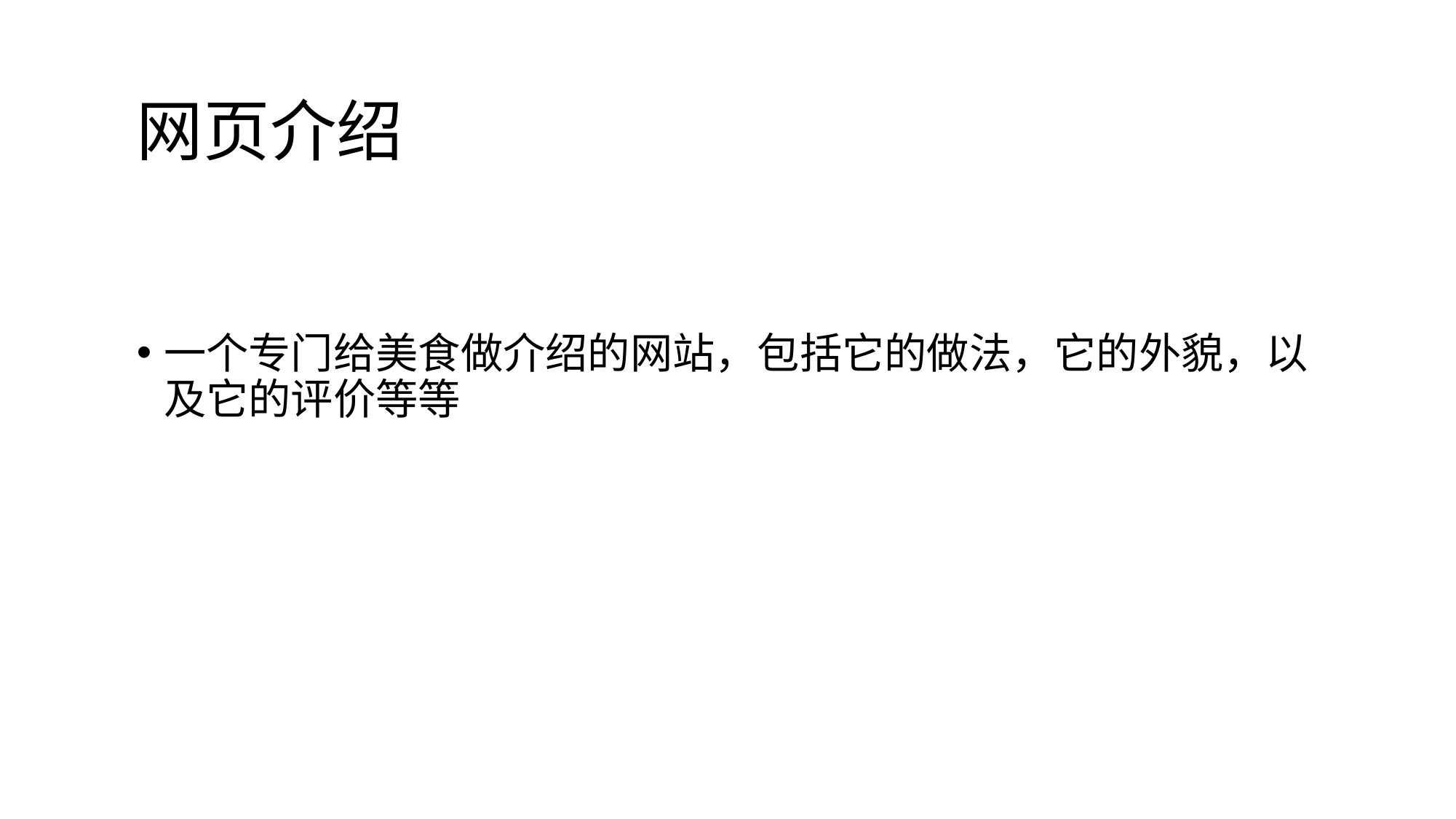

# 网页介绍
一个专门给美食做介绍的网站，包括它的做法，它的外貌，以及它的评价等等